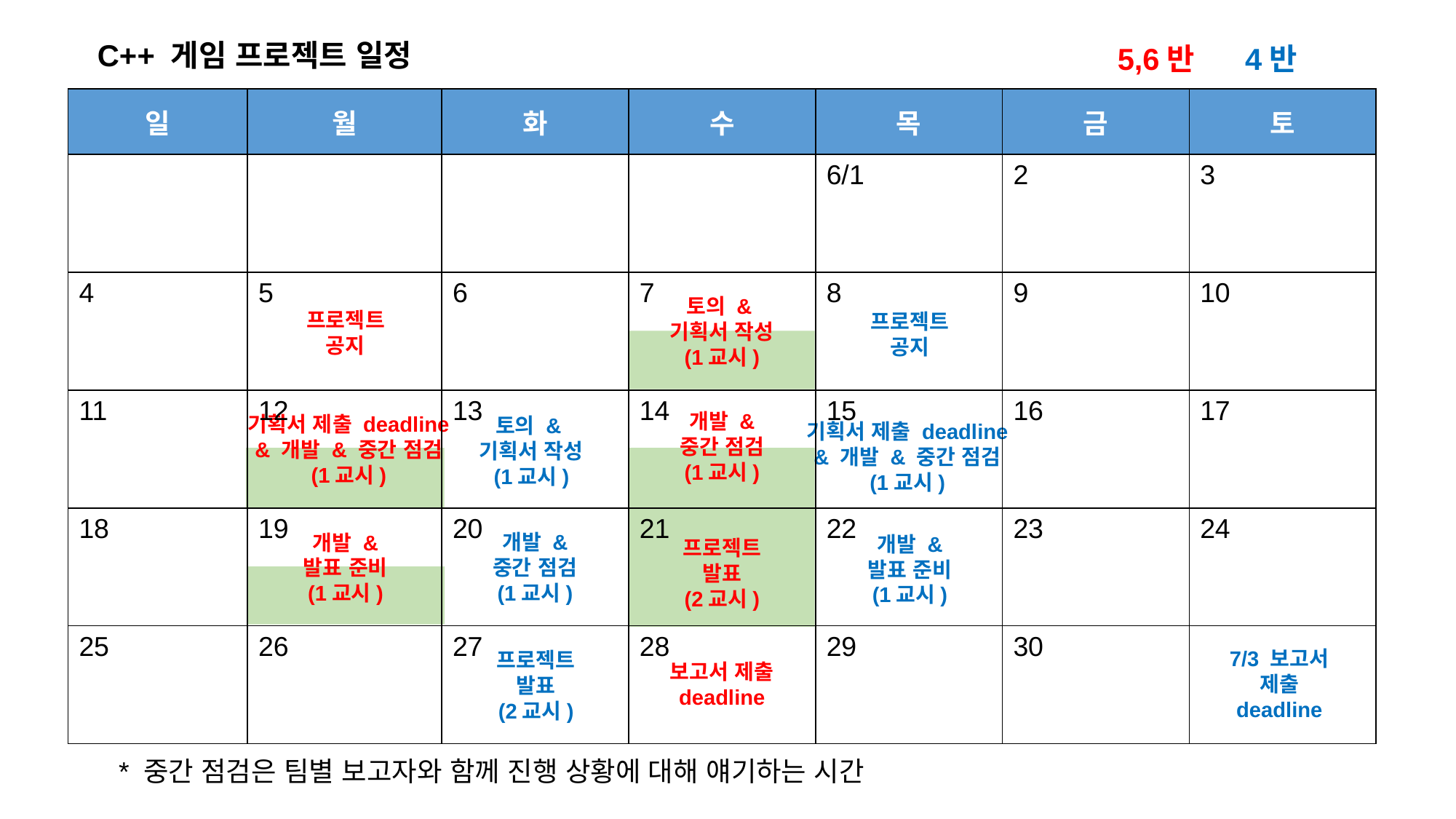

C++ 게임 프로젝트 일정
5,6반     4반
| 일 | 월 | 화 | 수 | 목 | 금 | 토 |
| --- | --- | --- | --- | --- | --- | --- |
|  |  |  |  | 6/1 | 2 | 3 |
| 4 | 5 | 6 | 7 | 8 | 9 | 10 |
| 11 | 12 | 13 | 14 | 15 | 16 | 17 |
| 18 | 19 | 20 | 21 | 22 | 23 | 24 |
| 25 | 26 | 27 | 28 | 29 | 30 |  |
토의 &
기획서 작성
(1교시)
프로젝트
공지
프로젝트
공지

토의 &
기획서 작성
(1교시)
개발 &
중간 점검
(1교시)

기획서 제출 deadline
& 개발 & 중간 점검
(1교시)

기획서 제출 deadline
& 개발 & 중간 점검
(1교시)

프로젝트
발표
(2교시)
개발 &
중간 점검
(1교시)

개발 &
발표 준비
(1교시)

개발 &
발표 준비
(1교시)

보고서 제출
deadline
7/3 보고서 제출
deadline
프로젝트
발표
(2교시)
* 중간 점검은 팀별 보고자와 함께 진행 상황에 대해 얘기하는 시간